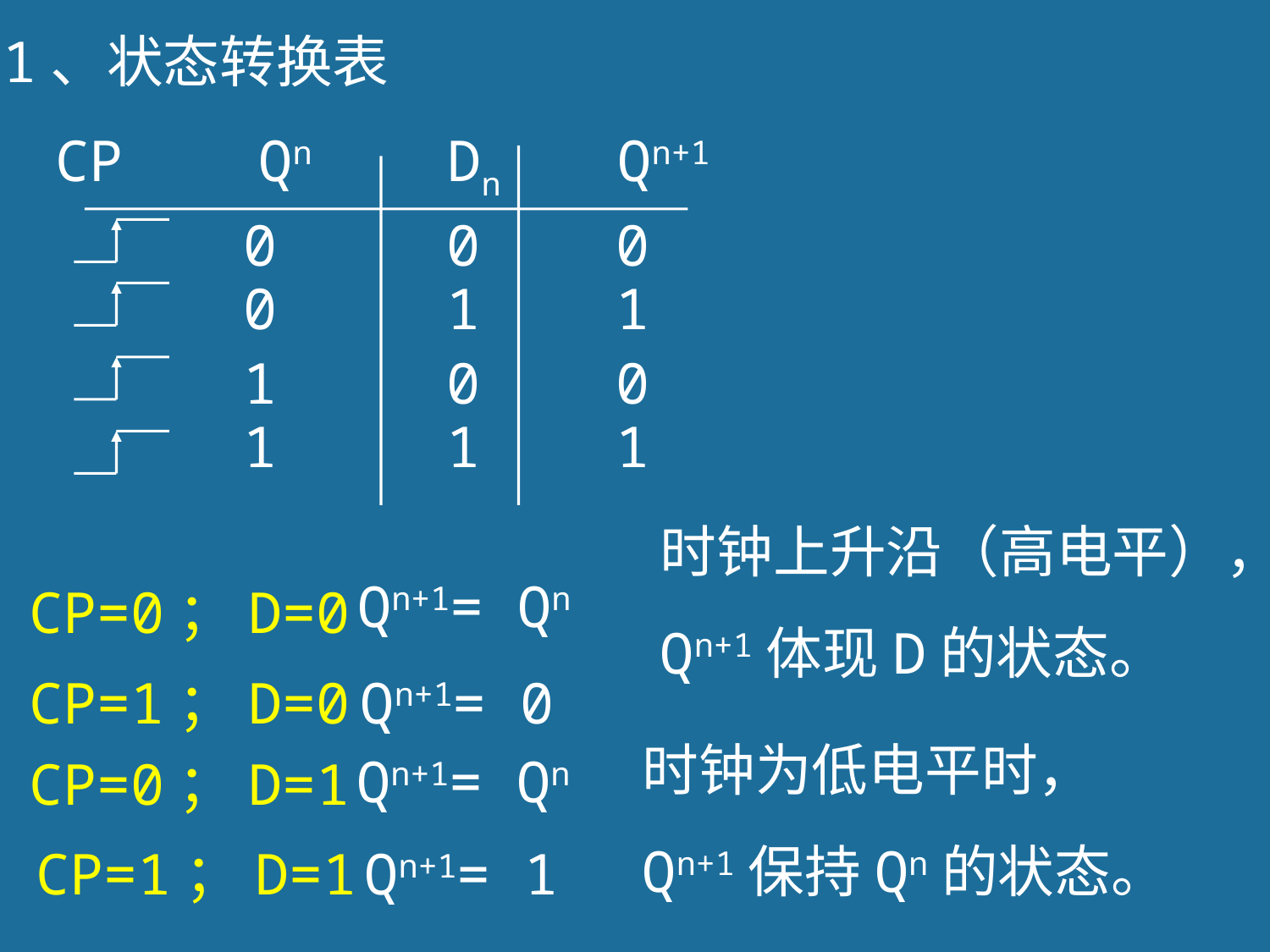

1、状态转换表

CP    Qn    Dn      Qn+1

0     0    0

0     1    1

1     0    0

1     1    1

时钟上升沿（高电平），
Qn+1体现D的状态。
Qn+1= Qn
CP=0；D=0
Qn+1= Qn
CP=0；D=1
CP=1；D=0
Qn+1= 0
CP=1；D=1
Qn+1= 1
时钟为低电平时，
Qn+1保持Qn的状态。
89